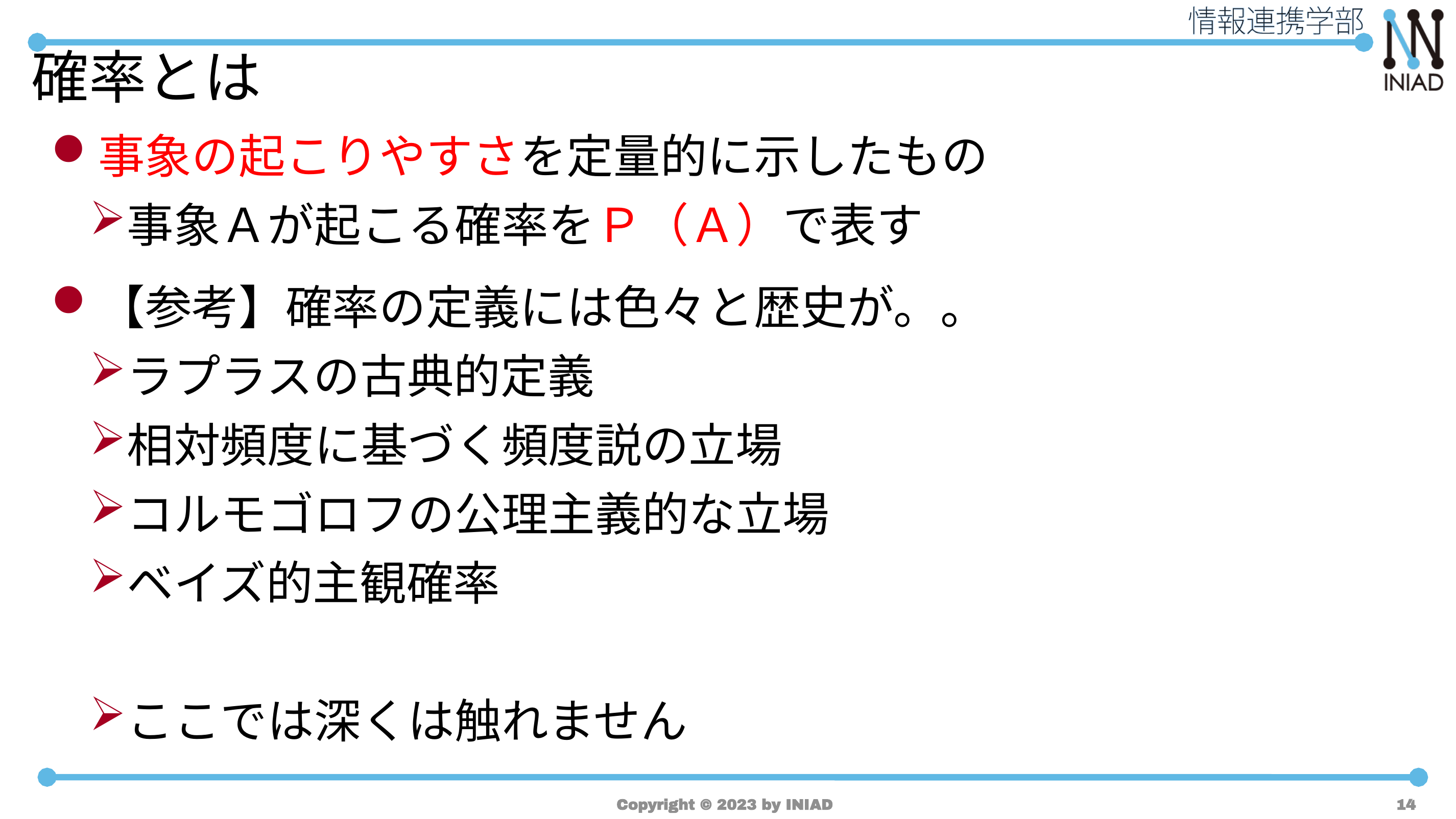

# 確率とは
事象の起こりやすさを定量的に示したもの
事象Ａが起こる確率をＰ（Ａ）で表す
【参考】確率の定義には色々と歴史が。。
ラプラスの古典的定義
相対頻度に基づく頻度説の立場
コルモゴロフの公理主義的な立場
ベイズ的主観確率

ここでは深くは触れません
Copyright © 2023 by INIAD
14